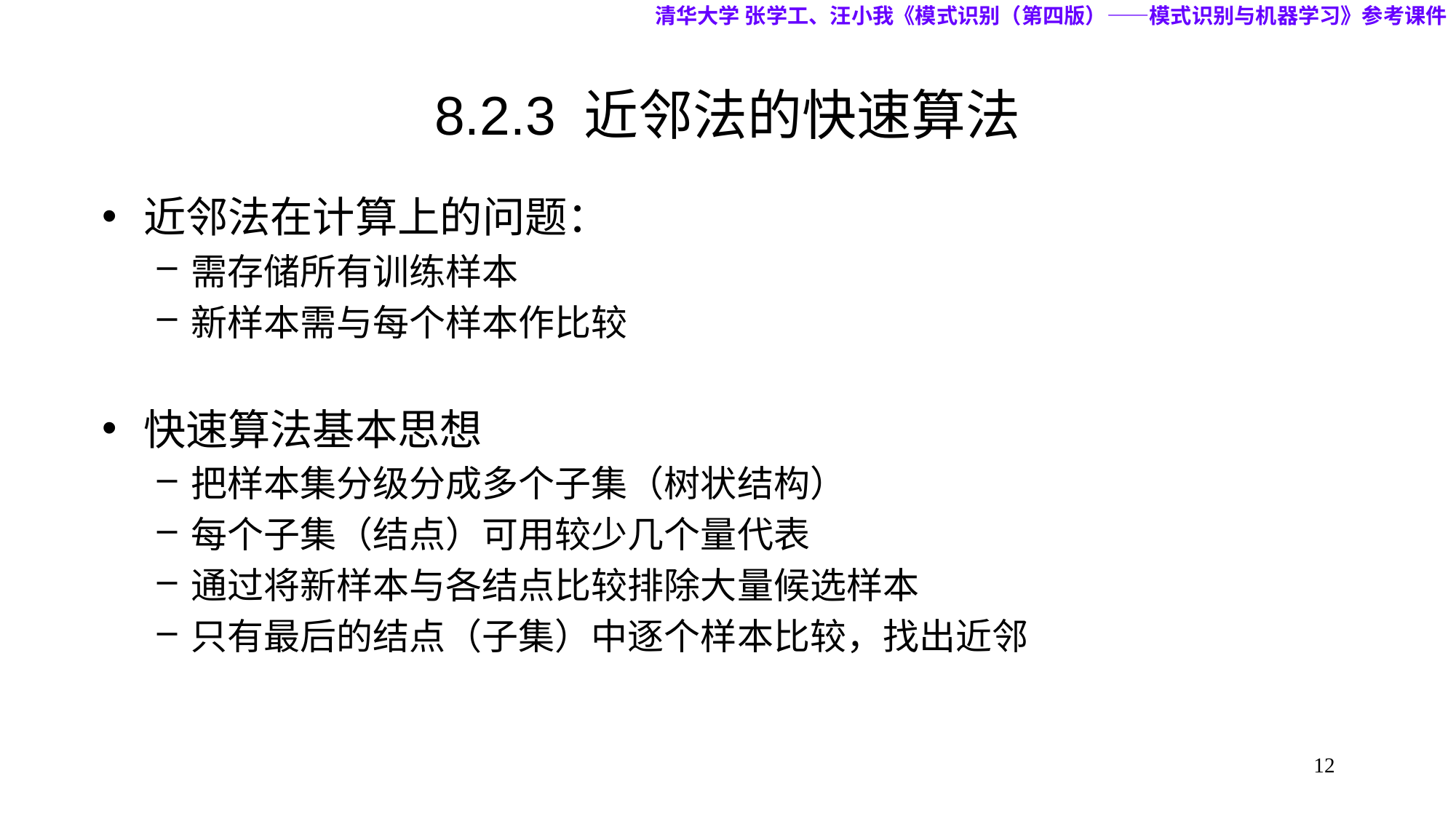

清华大学 张学工、汪小我《模式识别（第四版）——模式识别与机器学习》参考课件
# 8.2.3 近邻法的快速算法
近邻法在计算上的问题：
需存储所有训练样本
新样本需与每个样本作比较

快速算法基本思想
把样本集分级分成多个子集（树状结构）
每个子集（结点）可用较少几个量代表
通过将新样本与各结点比较排除大量候选样本
只有最后的结点（子集）中逐个样本比较，找出近邻

12